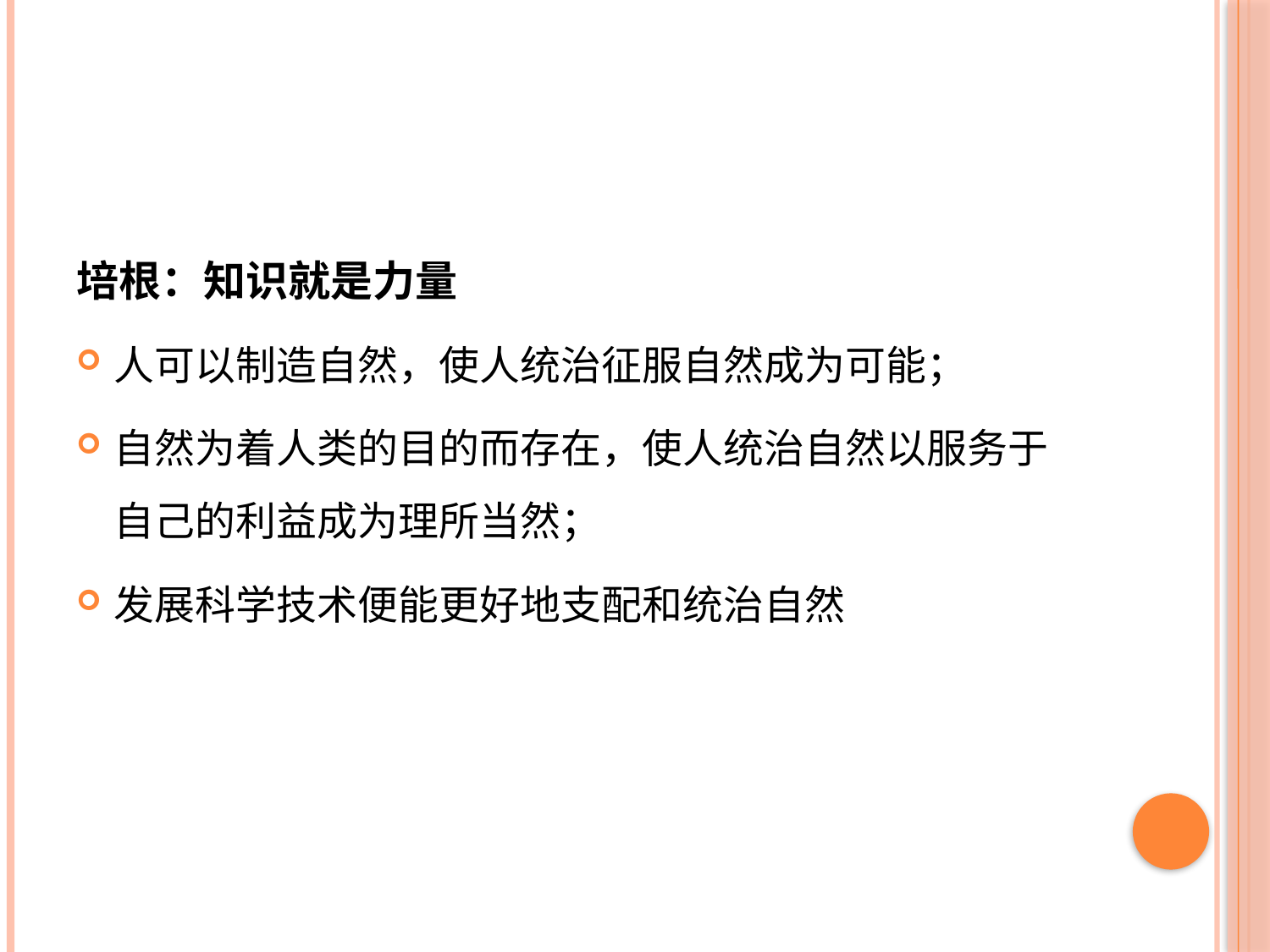

#
培根：知识就是力量
人可以制造自然，使人统治征服自然成为可能；
自然为着人类的目的而存在，使人统治自然以服务于自己的利益成为理所当然；
发展科学技术便能更好地支配和统治自然